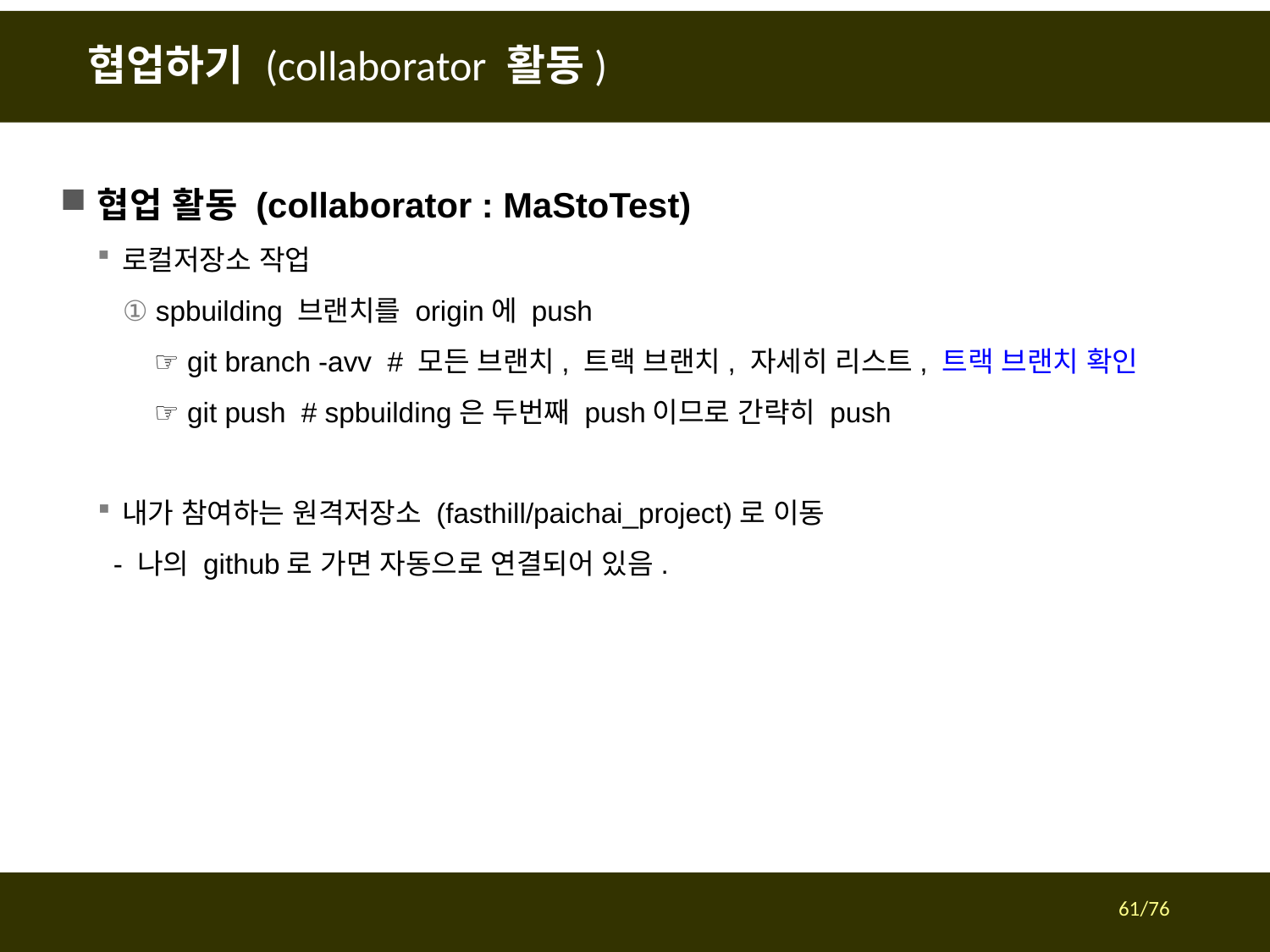

# 협업하기 (collaborator 활동)
협업 활동 (collaborator : MaStoTest)
로컬저장소 작업
 spbuilding 브랜치를 origin에 push
    ☞ git branch -avv  # 모든 브랜치, 트랙 브랜치, 자세히 리스트, 트랙 브랜치 확인
    ☞ git push  # spbuilding은 두번째 push이므로 간략히 push

내가 참여하는 원격저장소 (fasthill/paichai_project)로 이동
  - 나의 github로 가면 자동으로 연결되어 있음.

61/76